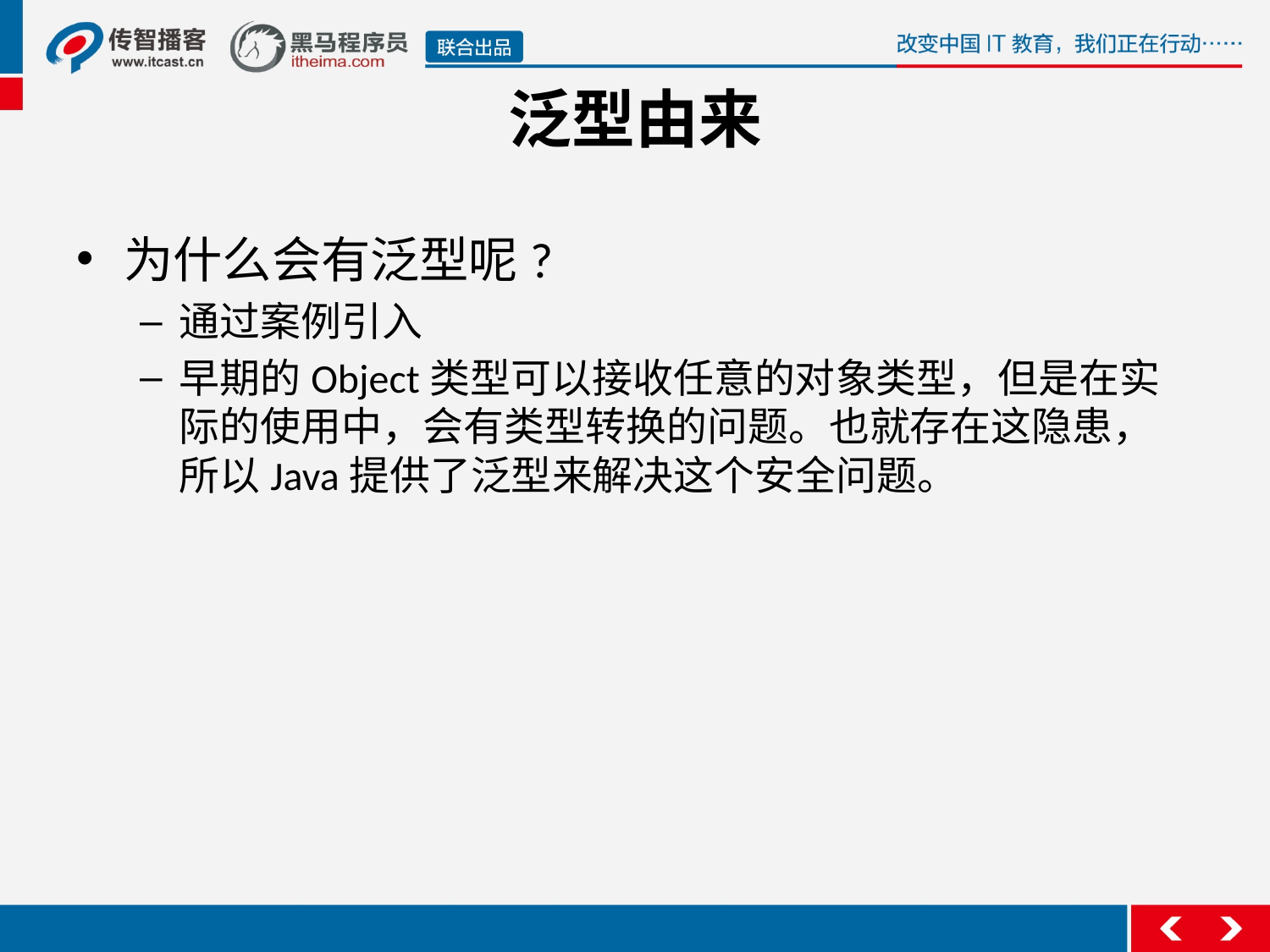

# 泛型由来
为什么会有泛型呢?
通过案例引入
早期的Object类型可以接收任意的对象类型，但是在实际的使用中，会有类型转换的问题。也就存在这隐患，所以Java提供了泛型来解决这个安全问题。